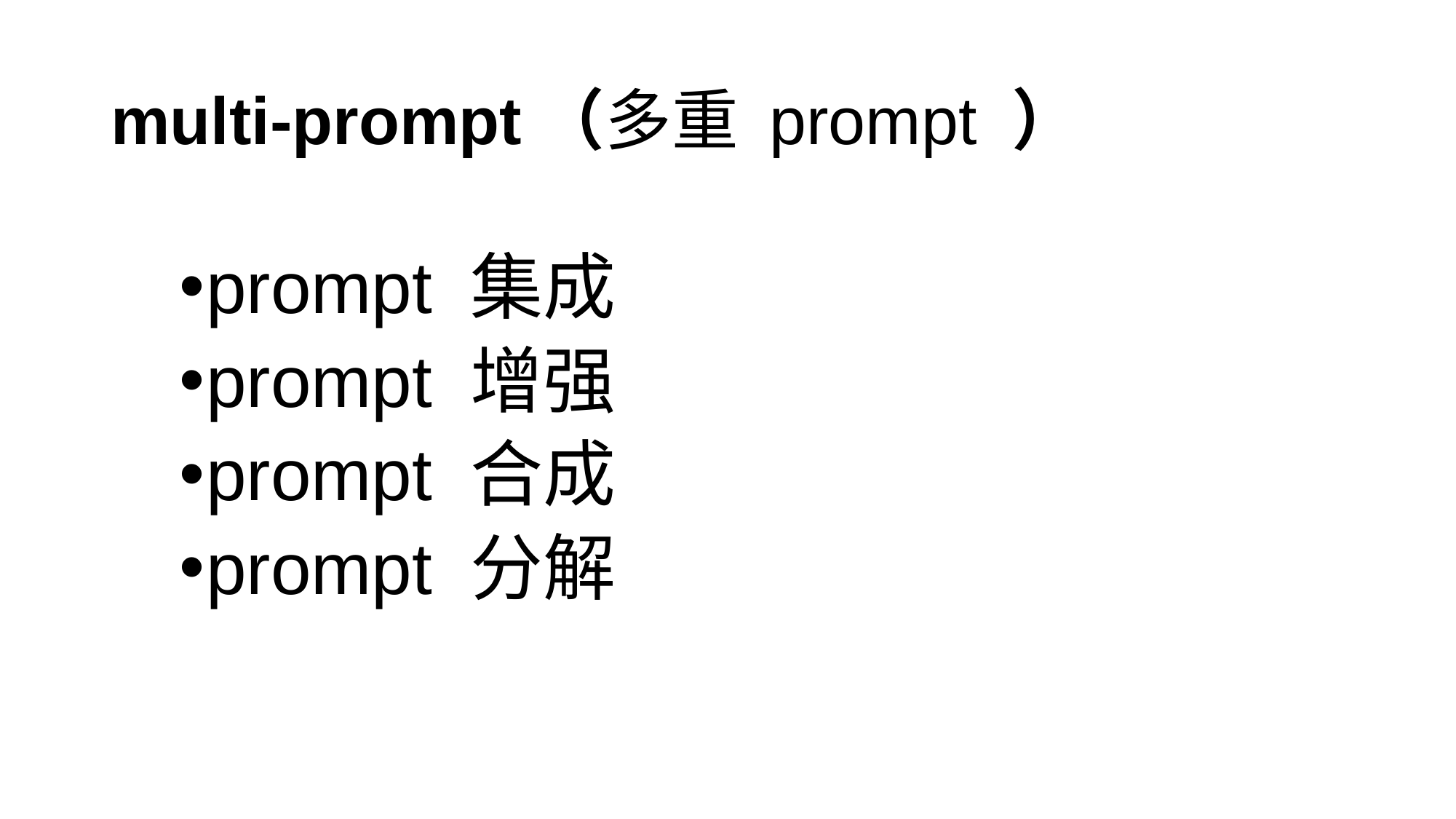

# multi-prompt（多重 prompt ）
prompt 集成
prompt 增强
prompt 合成
prompt 分解